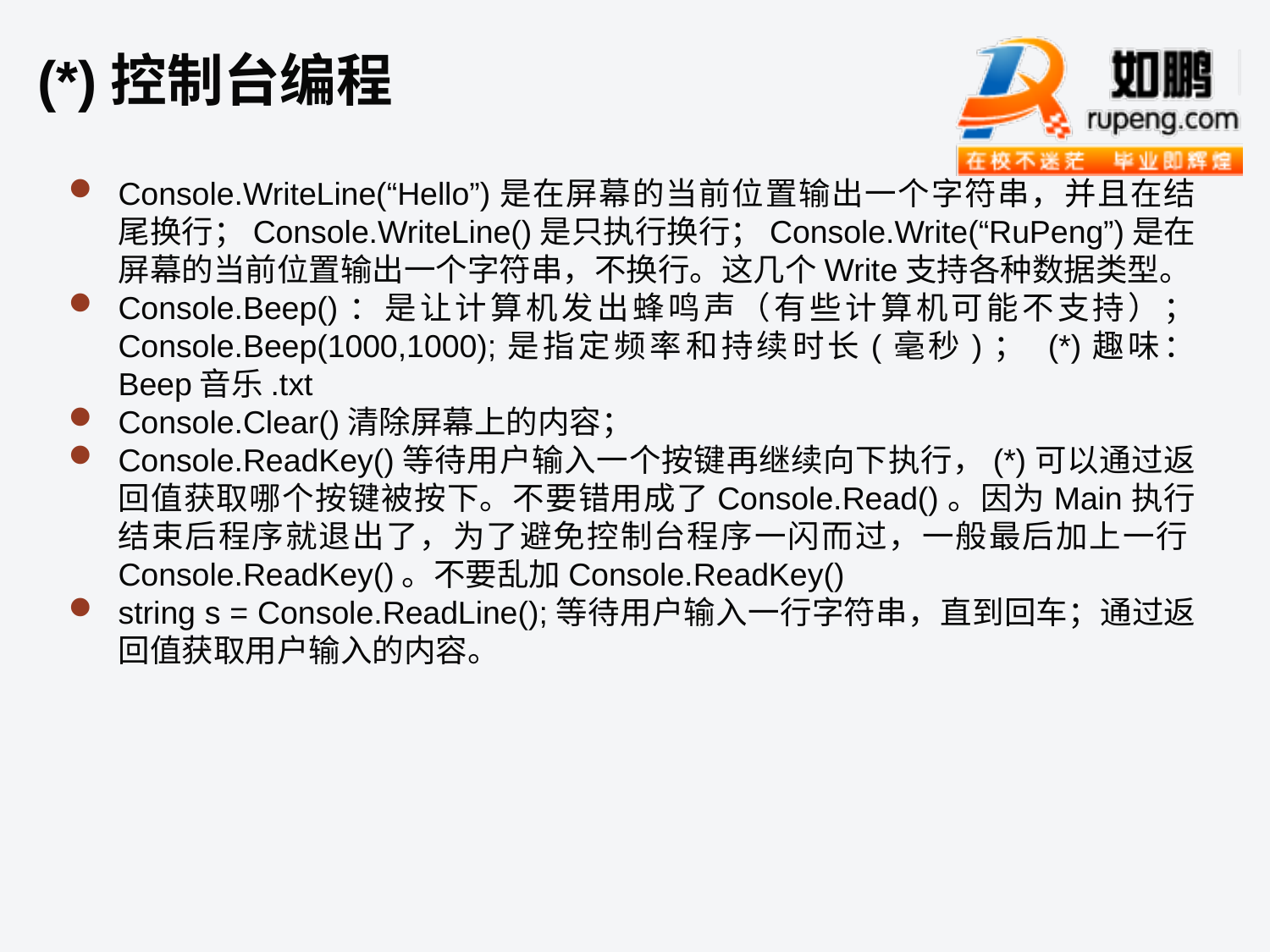

# (*)控制台编程
Console.WriteLine(“Hello”)是在屏幕的当前位置输出一个字符串，并且在结尾换行；Console.WriteLine()是只执行换行；Console.Write(“RuPeng”)是在屏幕的当前位置输出一个字符串，不换行。这几个Write支持各种数据类型。
Console.Beep()：是让计算机发出蜂鸣声（有些计算机可能不支持）； Console.Beep(1000,1000);是指定频率和持续时长(毫秒)； (*)趣味： Beep音乐.txt
Console.Clear()清除屏幕上的内容；
Console.ReadKey()等待用户输入一个按键再继续向下执行，(*)可以通过返回值获取哪个按键被按下。不要错用成了Console.Read()。因为Main执行结束后程序就退出了，为了避免控制台程序一闪而过，一般最后加上一行Console.ReadKey()。不要乱加Console.ReadKey()
string s = Console.ReadLine();等待用户输入一行字符串，直到回车；通过返回值获取用户输入的内容。